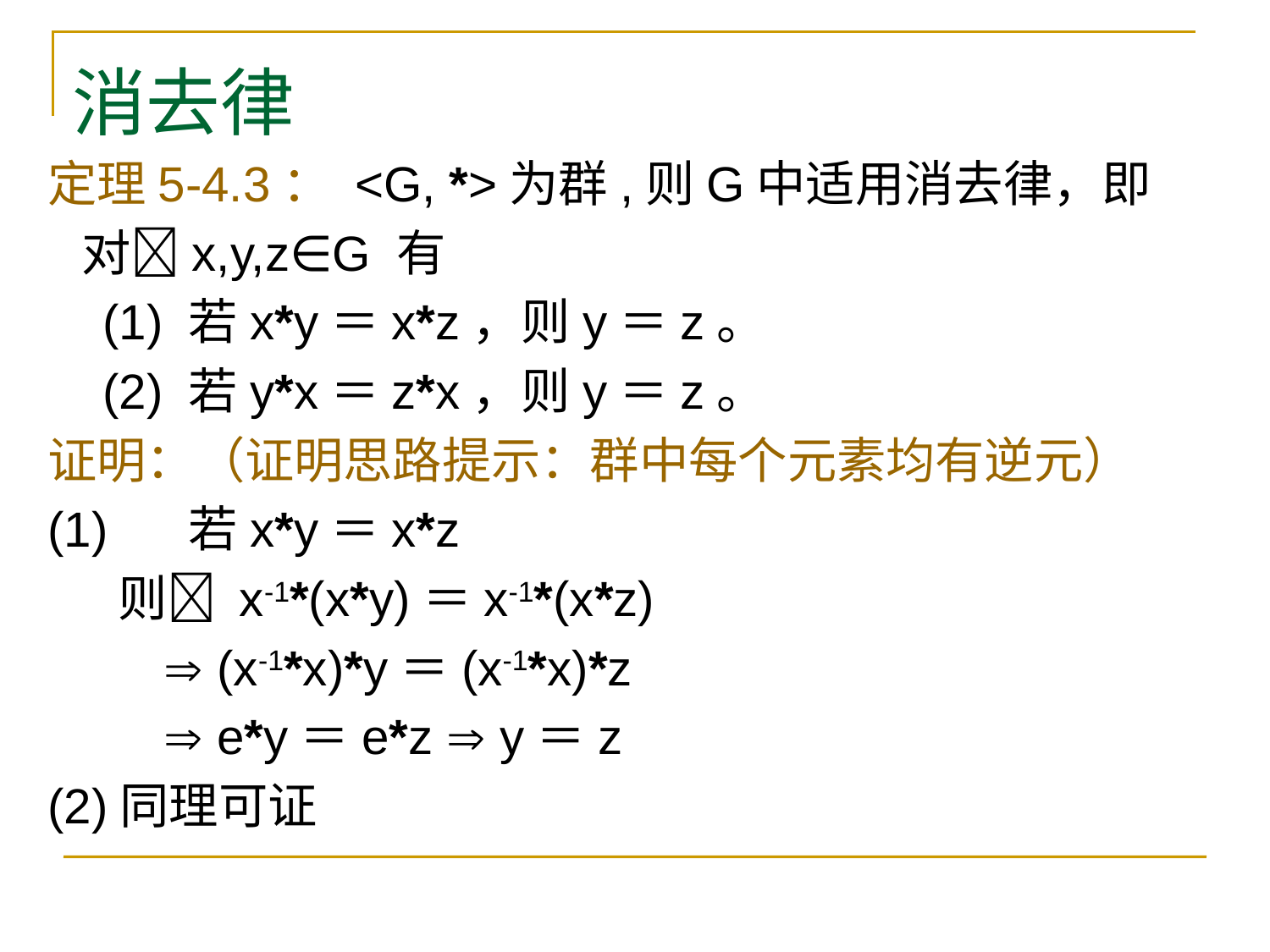

# 消去律
定理5-4.3： <G, *>为群,则G中适用消去律，即
  对∀x,y,z∈G 有
    (1) 若x*y＝x*z，则y＝z。
    (2) 若y*x＝z*x，则y＝z。
证明：（证明思路提示：群中每个元素均有逆元）
(1)     若x*y＝x*z
	 则⇒ x-1*(x*y)＝x-1*(x*z)
	     ⇒ (x-1*x)*y＝(x-1*x)*z
	     ⇒ e*y＝e*z ⇒ y＝z
(2)同理可证